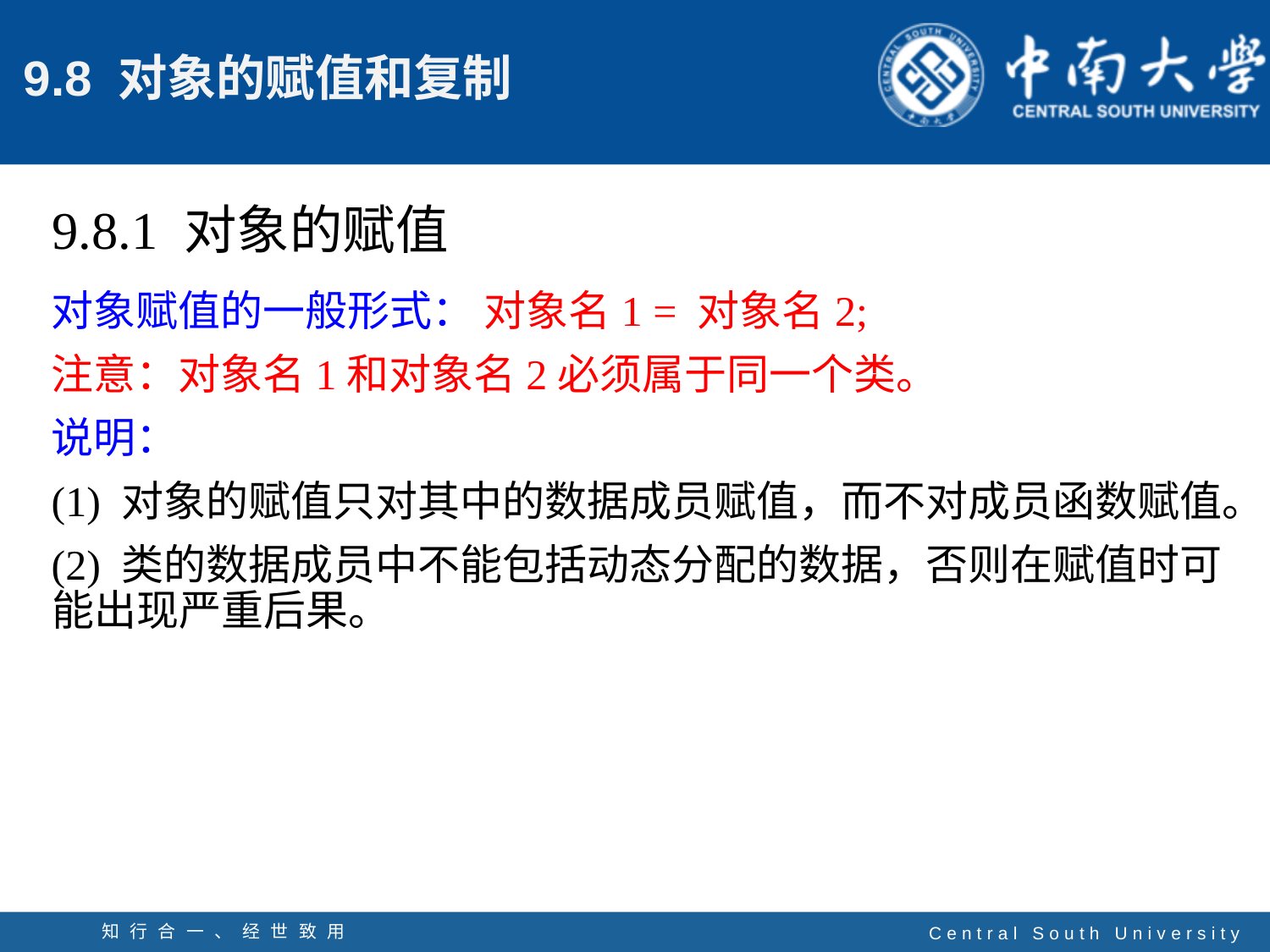

9.8.1 对象的赋值
对象赋值的一般形式： 对象名1 = 对象名2;
注意：对象名1和对象名2必须属于同一个类。
说明：
(1) 对象的赋值只对其中的数据成员赋值，而不对成员函数赋值。
(2) 类的数据成员中不能包括动态分配的数据，否则在赋值时可能出现严重后果。

知行合一、经世致用
自强不息 厚德载物
Central South University